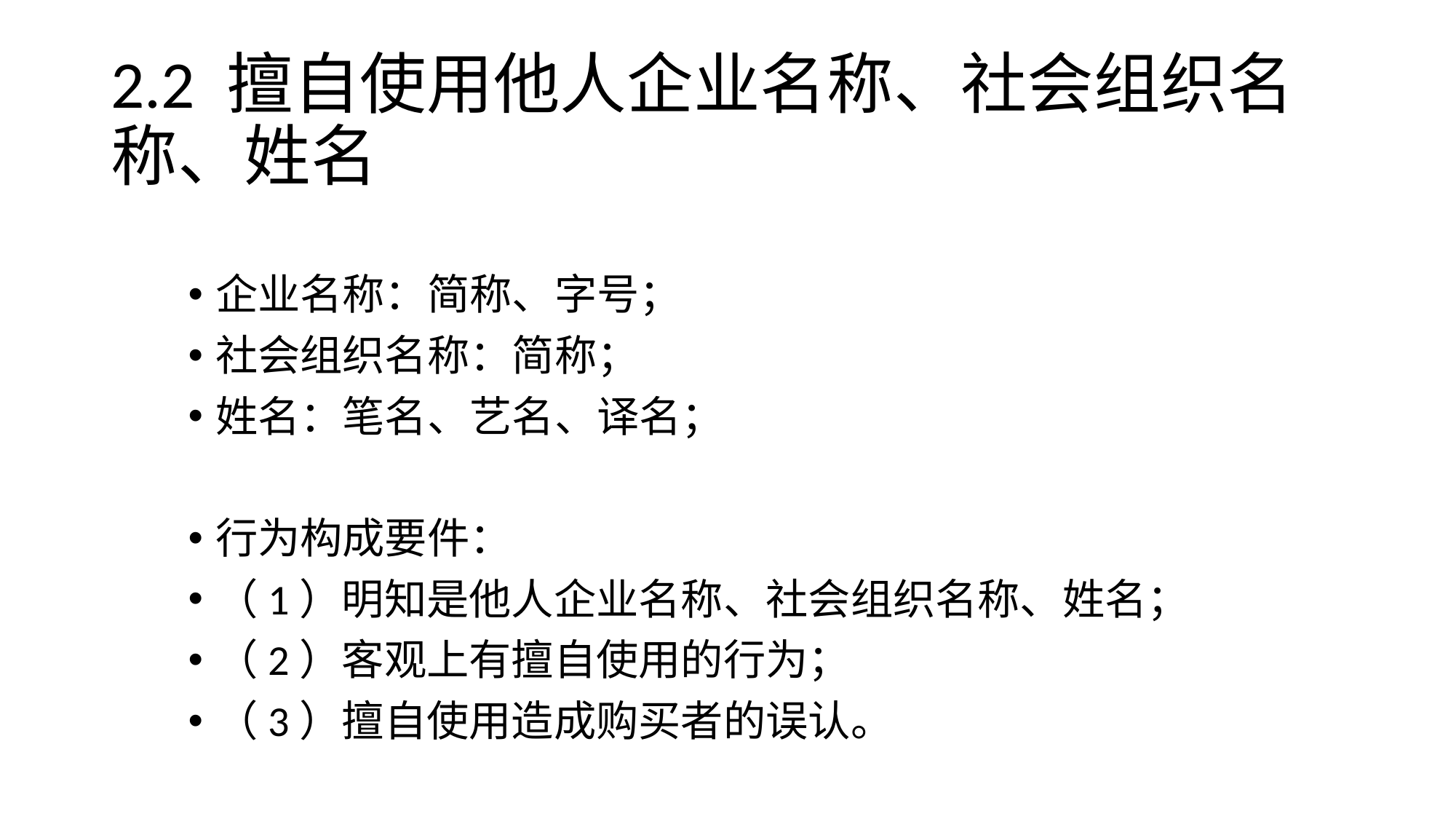

# 2.2 擅自使用他人企业名称、社会组织名称、姓名

企业名称：简称、字号；
社会组织名称：简称；
姓名：笔名、艺名、译名；

行为构成要件：
（1）明知是他人企业名称、社会组织名称、姓名；
（2）客观上有擅自使用的行为；
（3）擅自使用造成购买者的误认。